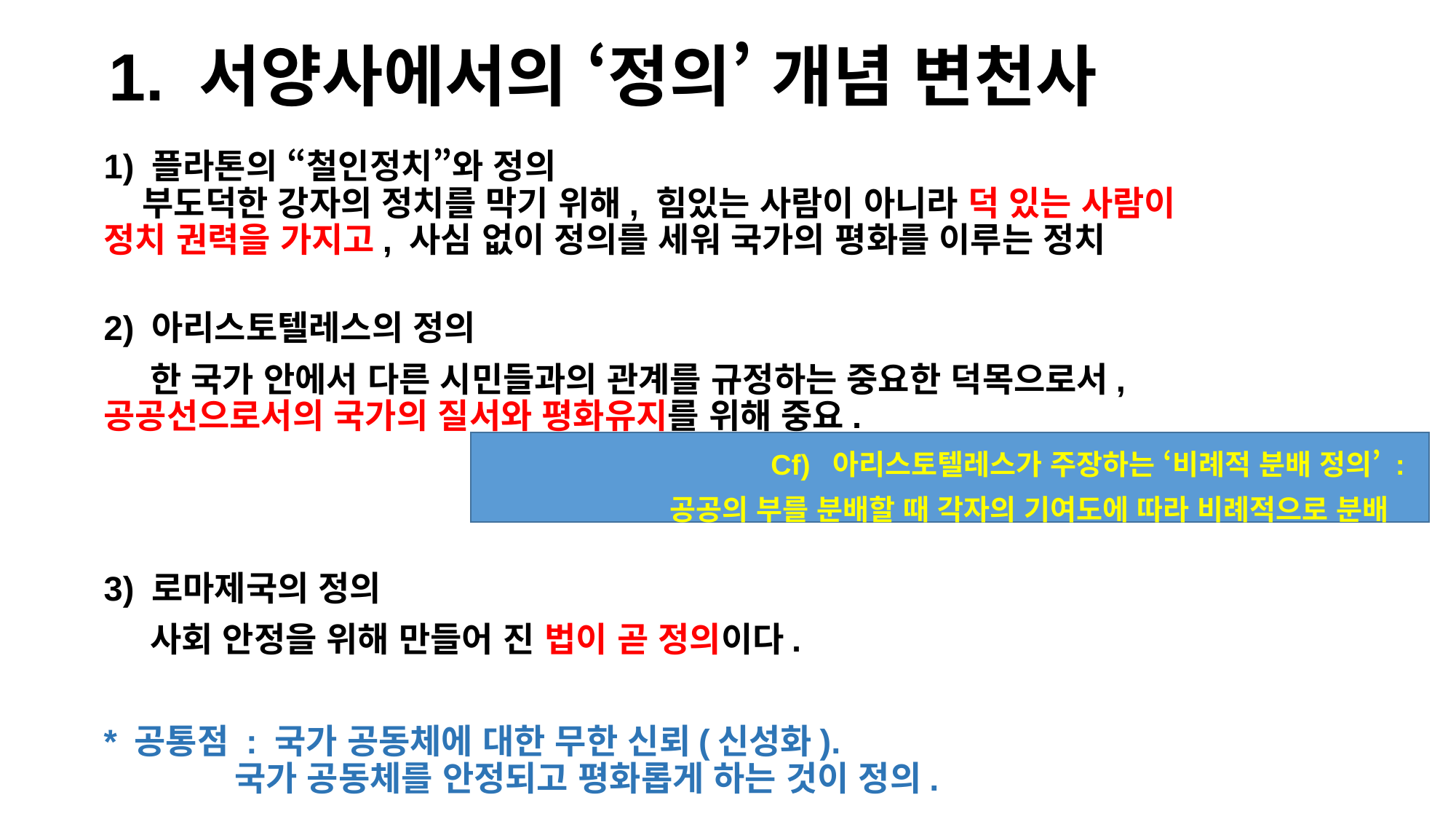

# 1. 서양사에서의 ‘정의’ 개념 변천사
1) 플라톤의 “철인정치”와 정의
    부도덕한 강자의 정치를 막기 위해, 힘있는 사람이 아니라 덕 있는 사람이
정치 권력을 가지고, 사심 없이 정의를 세워 국가의 평화를 이루는 정치
2) 아리스토텔레스의 정의
    한 국가 안에서 다른 시민들과의 관계를 규정하는 중요한 덕목으로서,
공공선으로서의 국가의 질서와 평화유지를 위해 중요.
Cf)  아리스토텔레스가 주장하는 ‘비례적 분배 정의’ :
공공의 부를 분배할 때 각자의 기여도에 따라 비례적으로 분배
3) 로마제국의 정의
    사회 안정을 위해 만들어 진 법이 곧 정의이다.

* 공통점 : 국가 공동체에 대한 무한 신뢰(신성화).
             국가 공동체를 안정되고 평화롭게 하는 것이 정의.